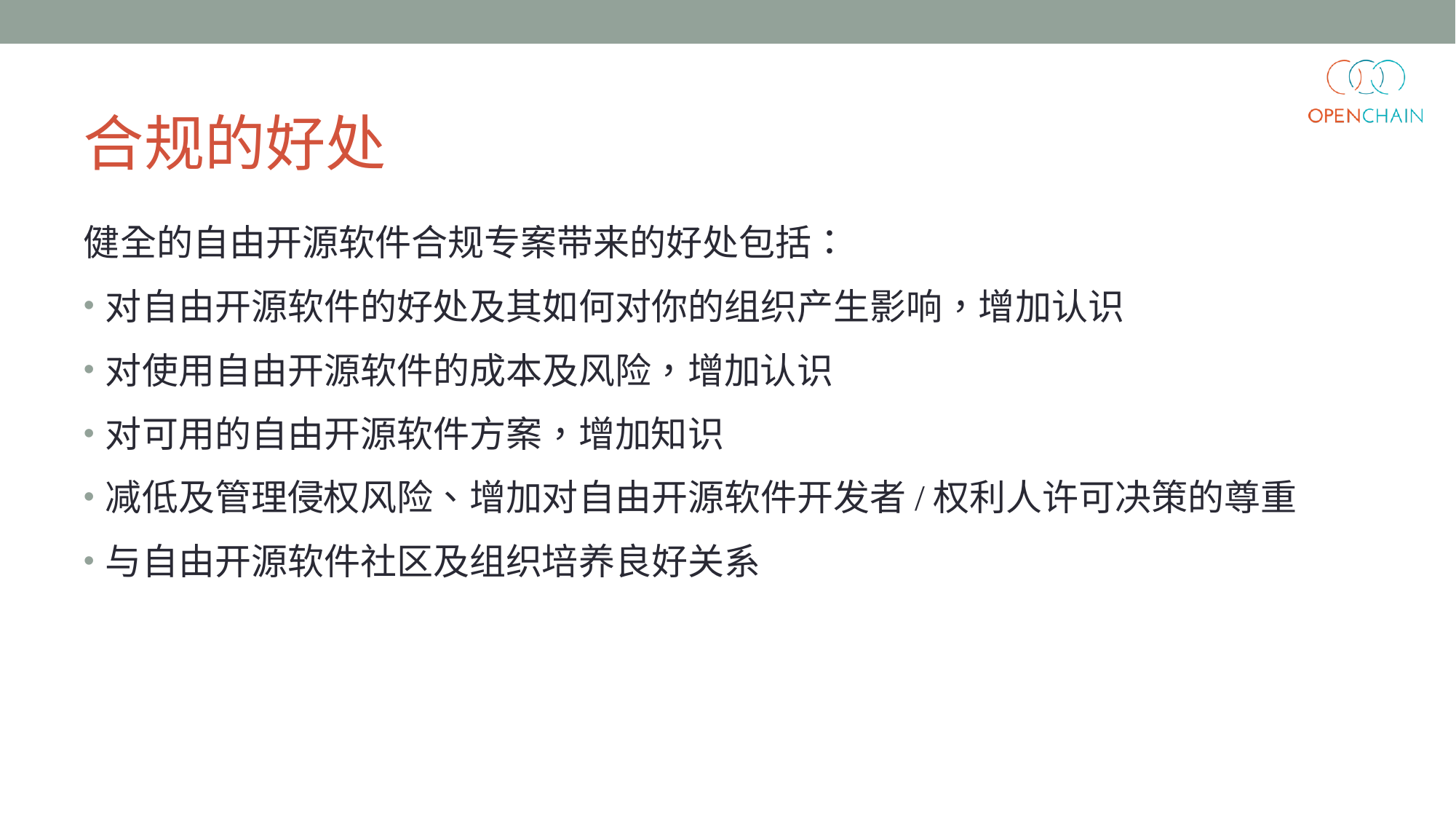

# 合规的好处
健全的自由开源软件合规专案带来的好处包括：
对自由开源软件的好处及其如何对你的组织产生影响，增加认识
对使用自由开源软件的成本及风险，增加认识
对可用的自由开源软件方案，增加知识
减低及管理侵权风险、增加对自由开源软件开发者/权利人许可决策的尊重
与自由开源软件社区及组织培养良好关系